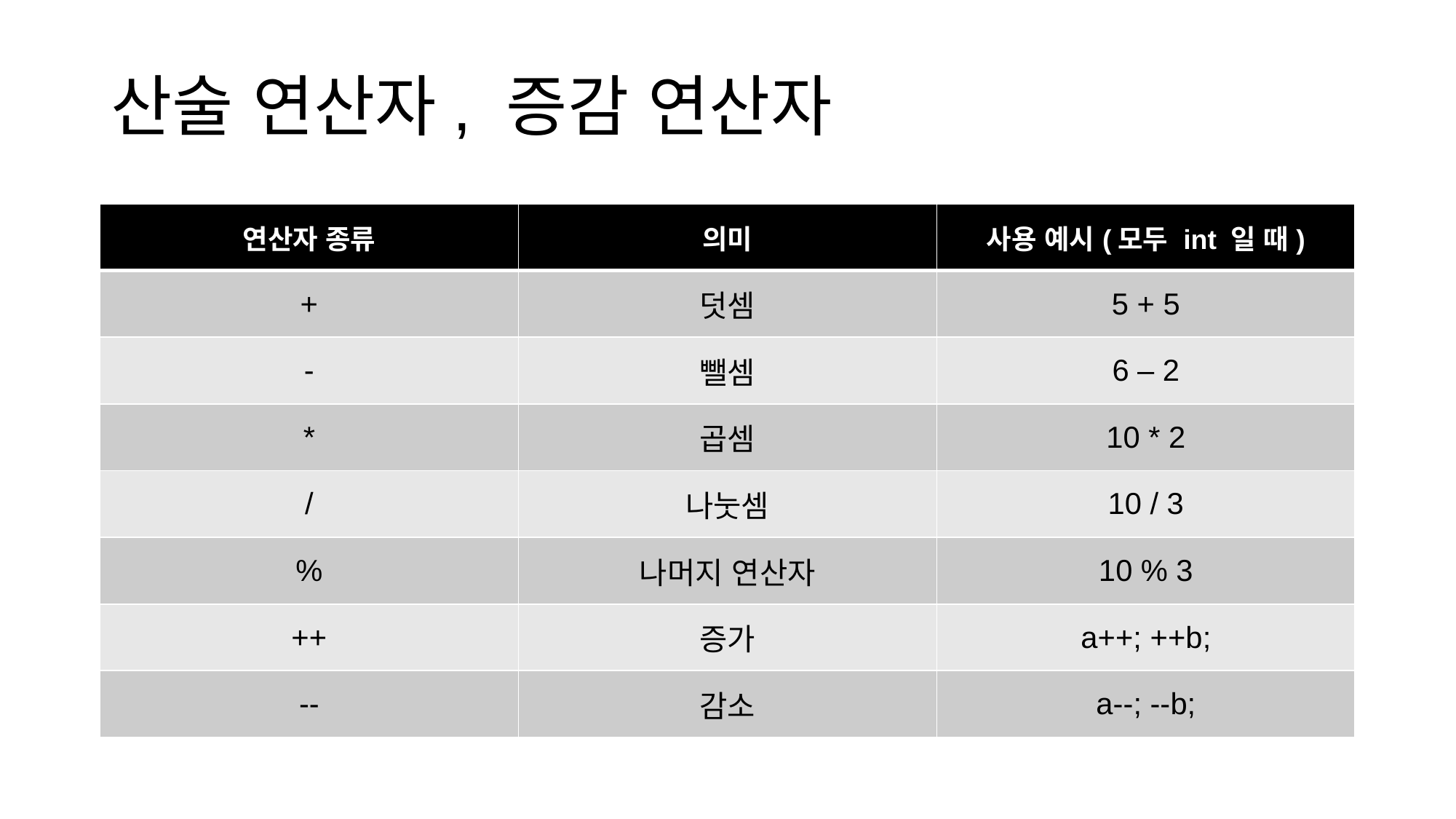

# 산술 연산자, 증감 연산자

| 연산자 종류 | 의미 | 사용 예시(모두 int 일 때) |
| --- | --- | --- |
| + | 덧셈 | 5 + 5 |
| - | 뺄셈 | 6 – 2 |
| \* | 곱셈 | 10 \* 2 |
| / | 나눗셈 | 10 / 3 |
| % | 나머지 연산자 | 10 % 3 |
| ++ | 증가 | a++; ++b; |
| -- | 감소 | a--; --b; |